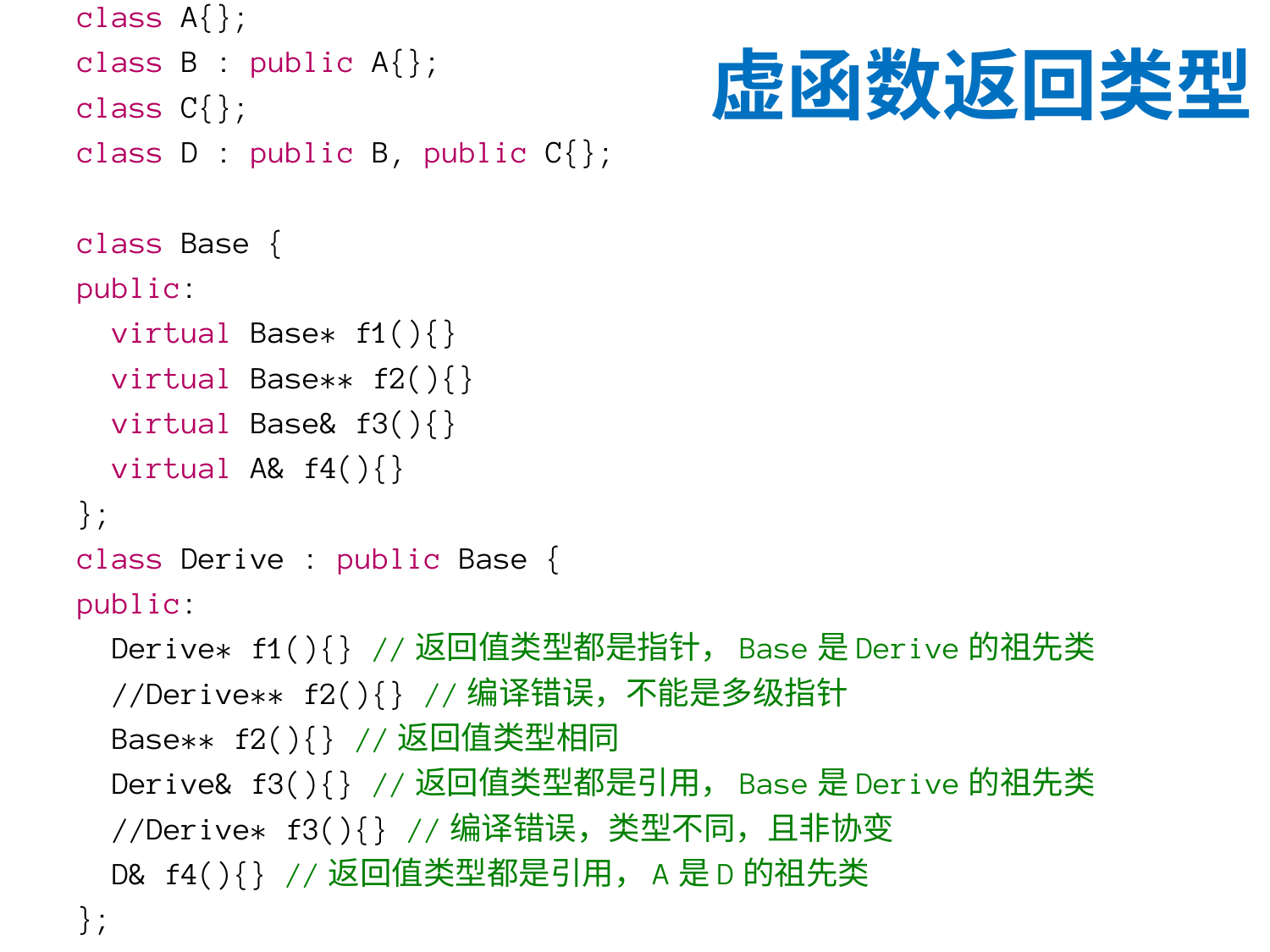

class A{};
class B : public A{};
class C{};
class D : public B, public C{};

class Base {
public:
  virtual Base* f1(){}
  virtual Base** f2(){}
  virtual Base& f3(){}
  virtual A& f4(){}
};
class Derive : public Base {
public:
  Derive* f1(){} //返回值类型都是指针，Base是Derive的祖先类
  //Derive** f2(){} //编译错误，不能是多级指针
  Base** f2(){} //返回值类型相同
  Derive& f3(){} //返回值类型都是引用，Base是Derive的祖先类
  //Derive* f3(){} //编译错误，类型不同，且非协变
  D& f4(){} //返回值类型都是引用，A是D的祖先类
};

# 虚函数返回类型